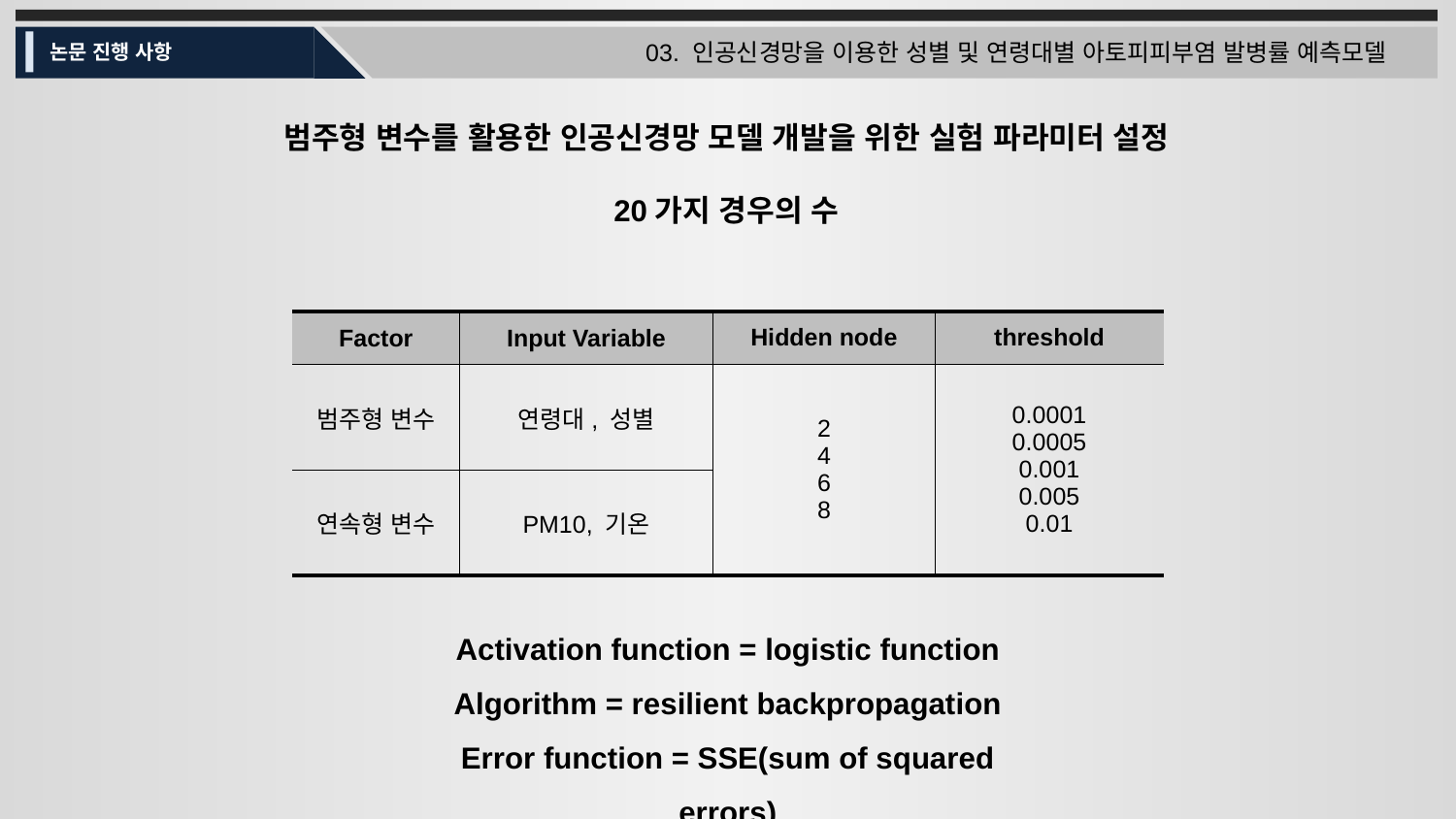

03. 인공신경망을 이용한 성별 및 연령대별 아토피피부염 발병률 예측모델

논문 진행 사항
범주형 변수를 활용한 인공신경망 모델 개발을 위한 실험 파라미터 설정

20가지 경우의 수
| Factor | Input Variable | Hidden node | threshold |
| --- | --- | --- | --- |
| 범주형 변수 | 연령대, 성별 | 2 4 6 8 | 0.0001 0.0005 0.001 0.005 0.01 |
| 연속형 변수 | PM10, 기온 |  |  |
Activation function = logistic function
Algorithm = resilient backpropagation
Error function = SSE(sum of squared errors)